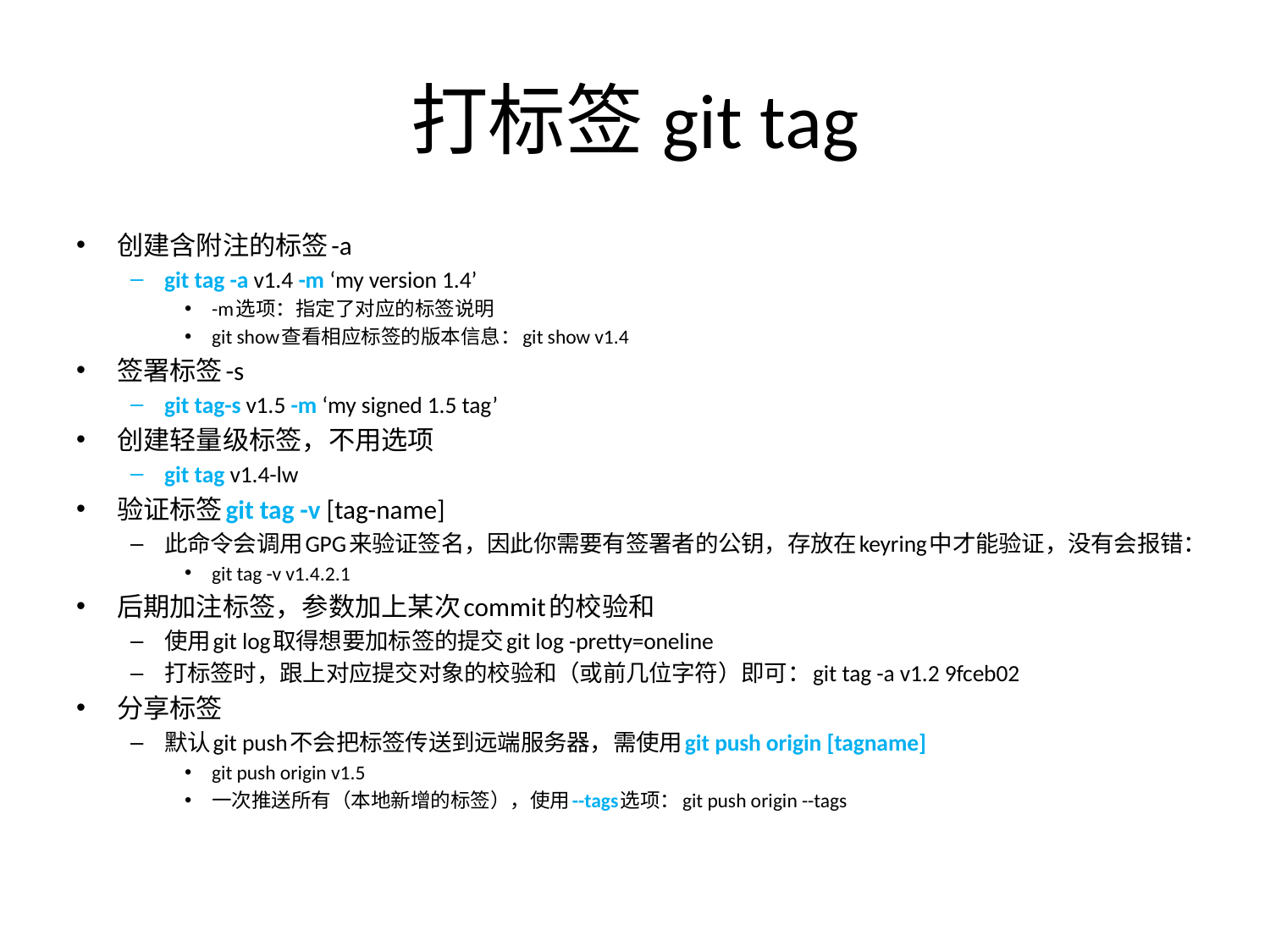

# 打标签git tag
创建含附注的标签-a
git tag -a v1.4 -m ‘my version 1.4’
-m选项：指定了对应的标签说明
git show查看相应标签的版本信息：git show v1.4
签署标签-s
git tag-s v1.5 -m ‘my signed 1.5 tag’
创建轻量级标签，不用选项
git tag v1.4-lw
验证标签git tag -v [tag-name]
此命令会调用GPG来验证签名，因此你需要有签署者的公钥，存放在keyring中才能验证，没有会报错：
git tag -v v1.4.2.1
后期加注标签，参数加上某次commit的校验和
使用git log取得想要加标签的提交git log -pretty=oneline
打标签时，跟上对应提交对象的校验和（或前几位字符）即可：git tag -a v1.2 9fceb02
分享标签
默认git push不会把标签传送到远端服务器，需使用git push origin [tagname]
git push origin v1.5
一次推送所有（本地新增的标签），使用--tags选项：git push origin --tags